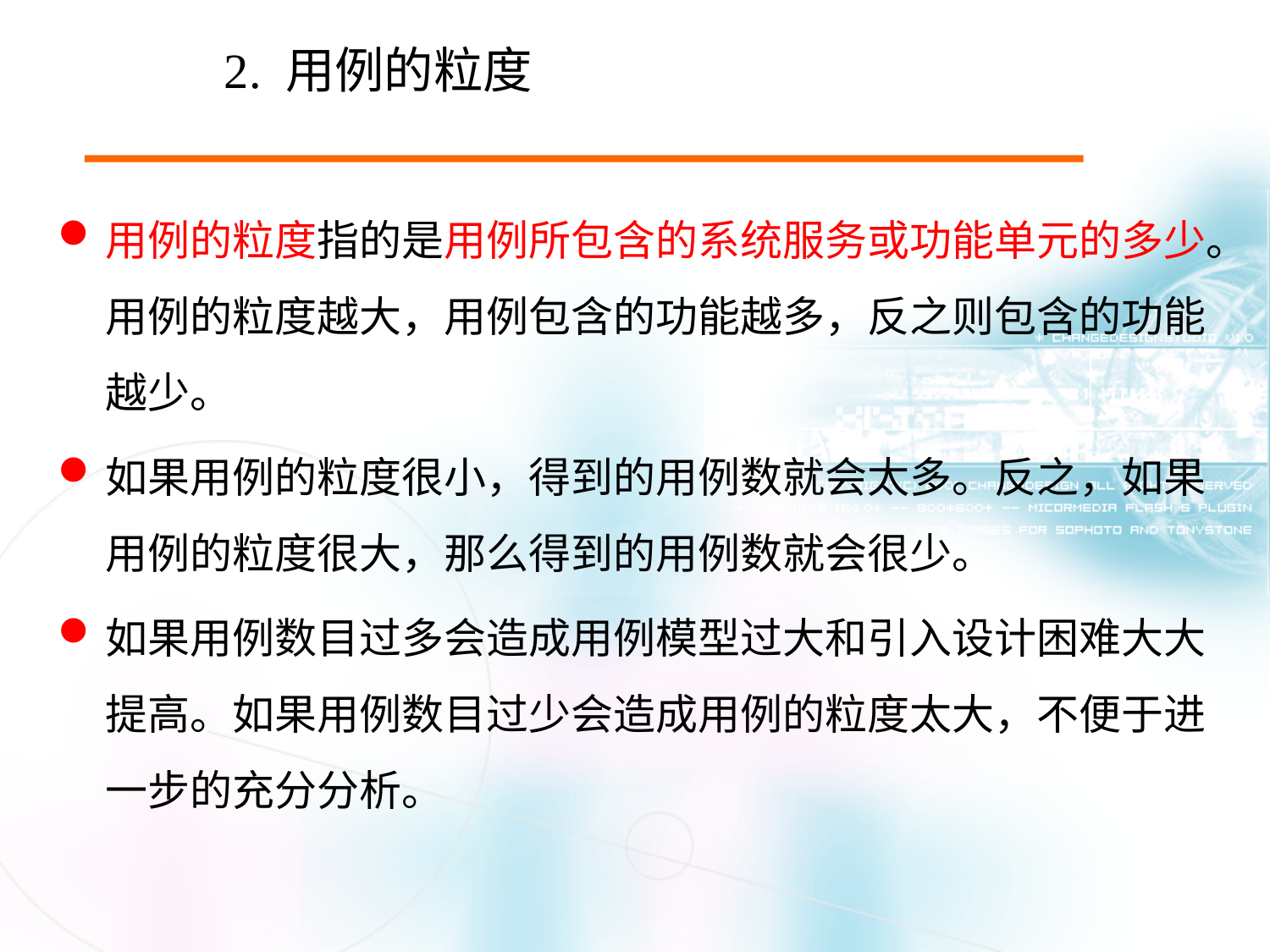

# 2. 用例的粒度
用例的粒度指的是用例所包含的系统服务或功能单元的多少。用例的粒度越大，用例包含的功能越多，反之则包含的功能越少。
如果用例的粒度很小，得到的用例数就会太多。反之，如果用例的粒度很大，那么得到的用例数就会很少。
如果用例数目过多会造成用例模型过大和引入设计困难大大提高。如果用例数目过少会造成用例的粒度太大，不便于进一步的充分分析。